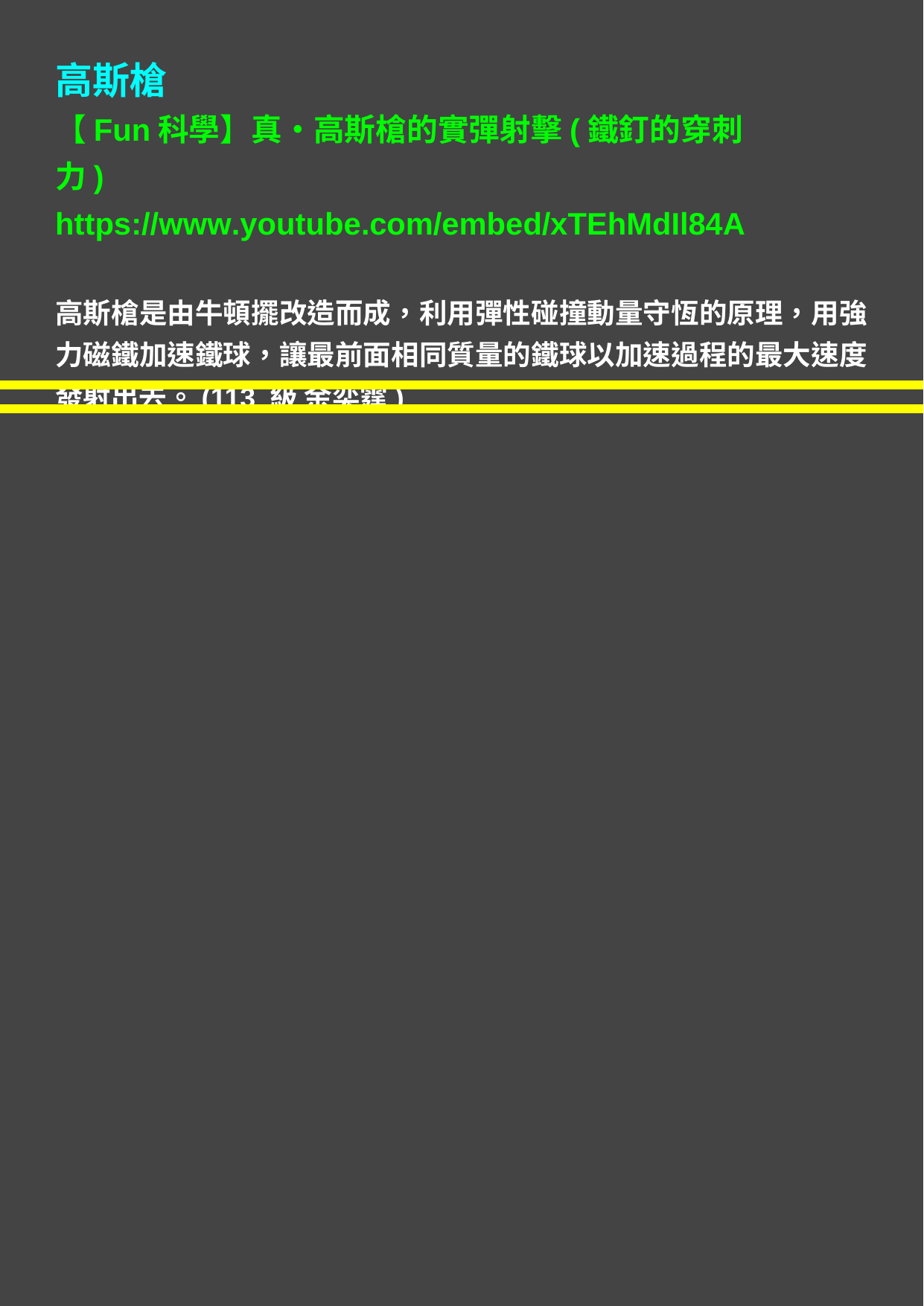

高斯槍
【Fun科學】真‧高斯槍的實彈射擊(鐵釘的穿刺力) https://www.youtube.com/embed/xTEhMdIl84A

高斯槍是由牛頓擺改造而成，利用彈性碰撞動量守恆的原理，用強 力磁鐵加速鐵球，讓最前面相同質量的鐵球以加速過程的最大速度 發射出去。(113 級 余奕霆)